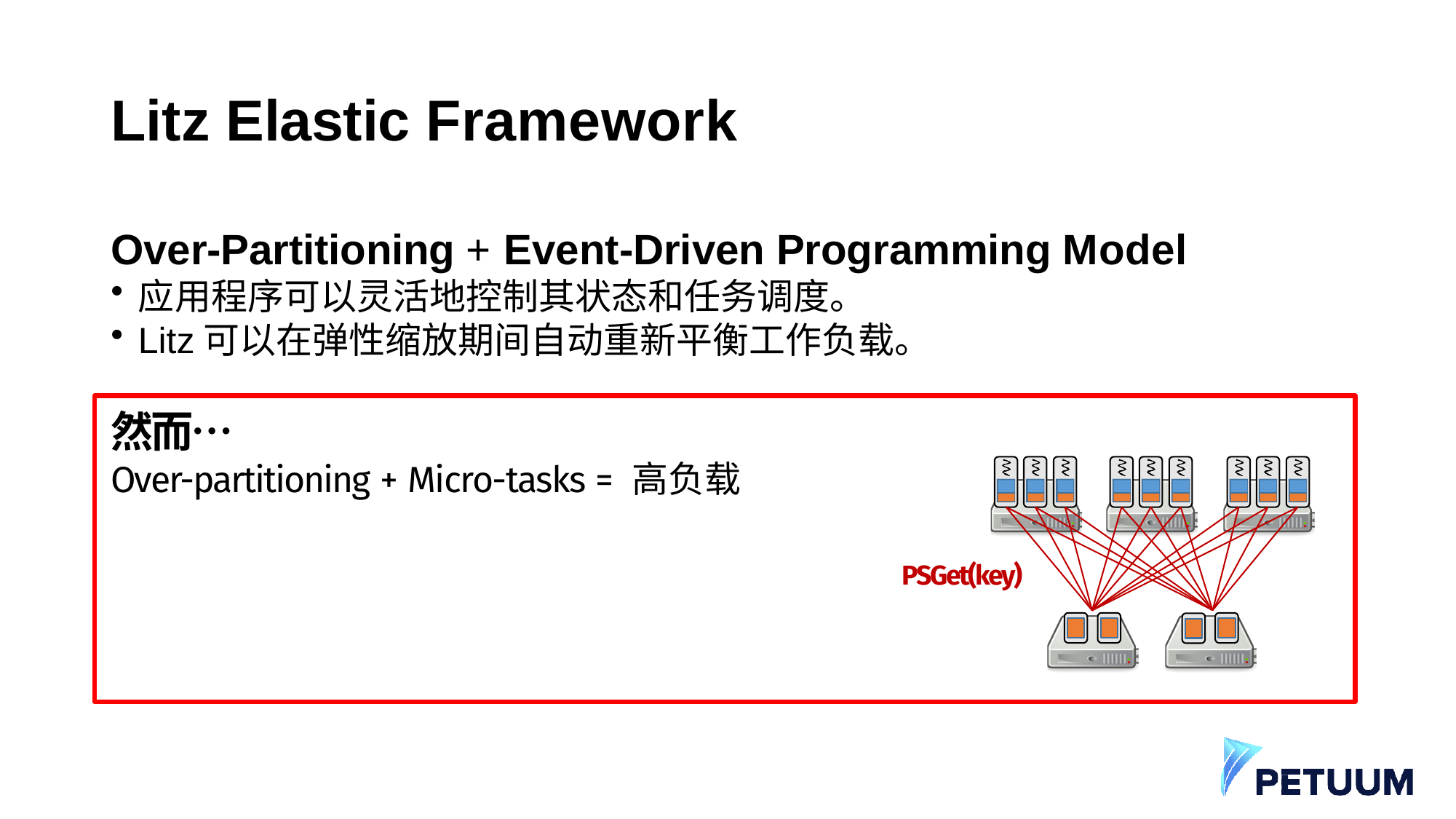

# Litz Elastic Framework
Over-Partitioning + Event-Driven Programming Model
应用程序可以灵活地控制其状态和任务调度。
Litz可以在弹性缩放期间自动重新平衡工作负载。

然而…
Over-partitioning + Micro-tasks = 高负载

PSGet(key)